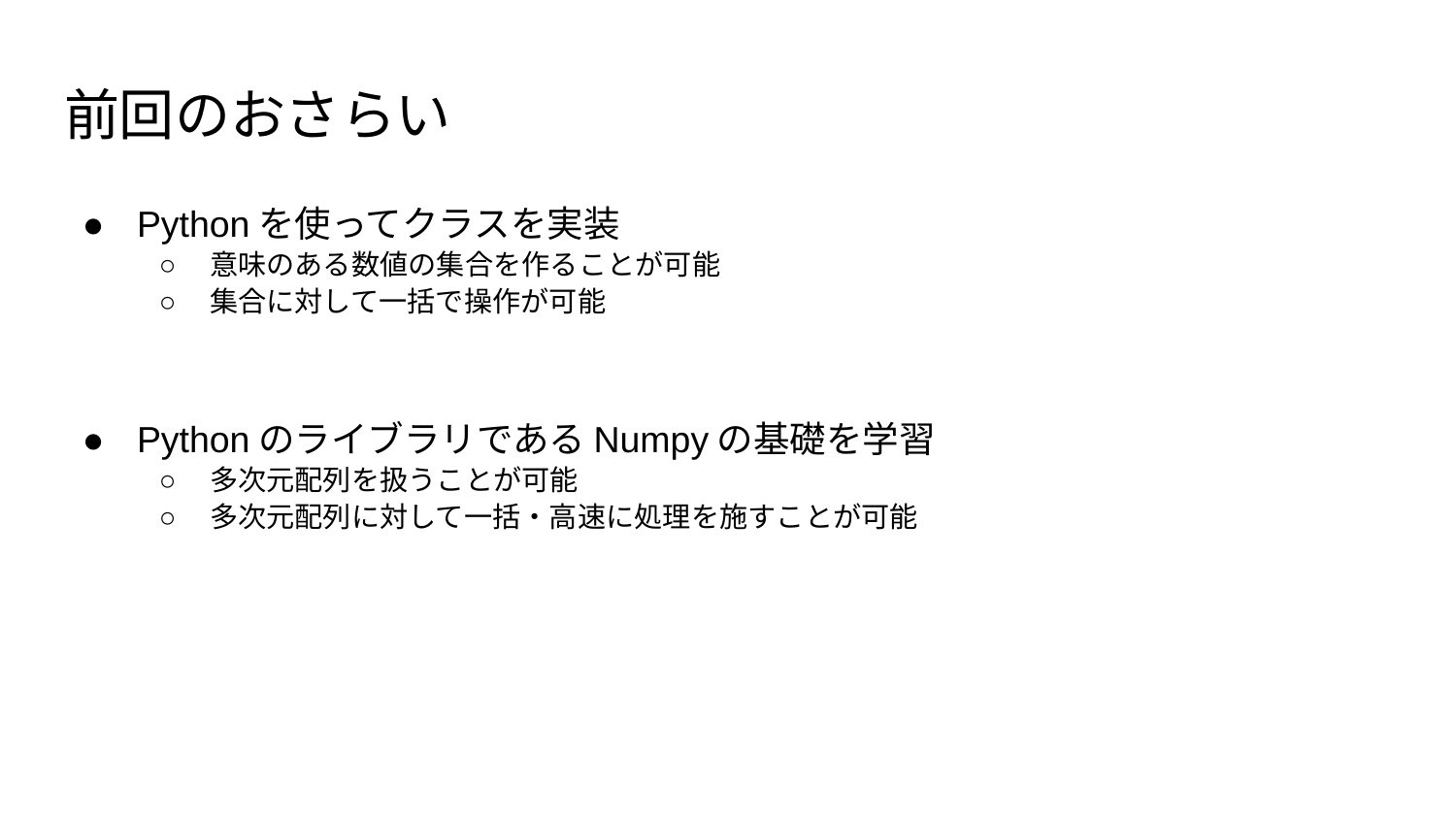

# 前回のおさらい
Pythonを使ってクラスを実装
意味のある数値の集合を作ることが可能
集合に対して一括で操作が可能

PythonのライブラリであるNumpyの基礎を学習
多次元配列を扱うことが可能
多次元配列に対して一括・高速に処理を施すことが可能